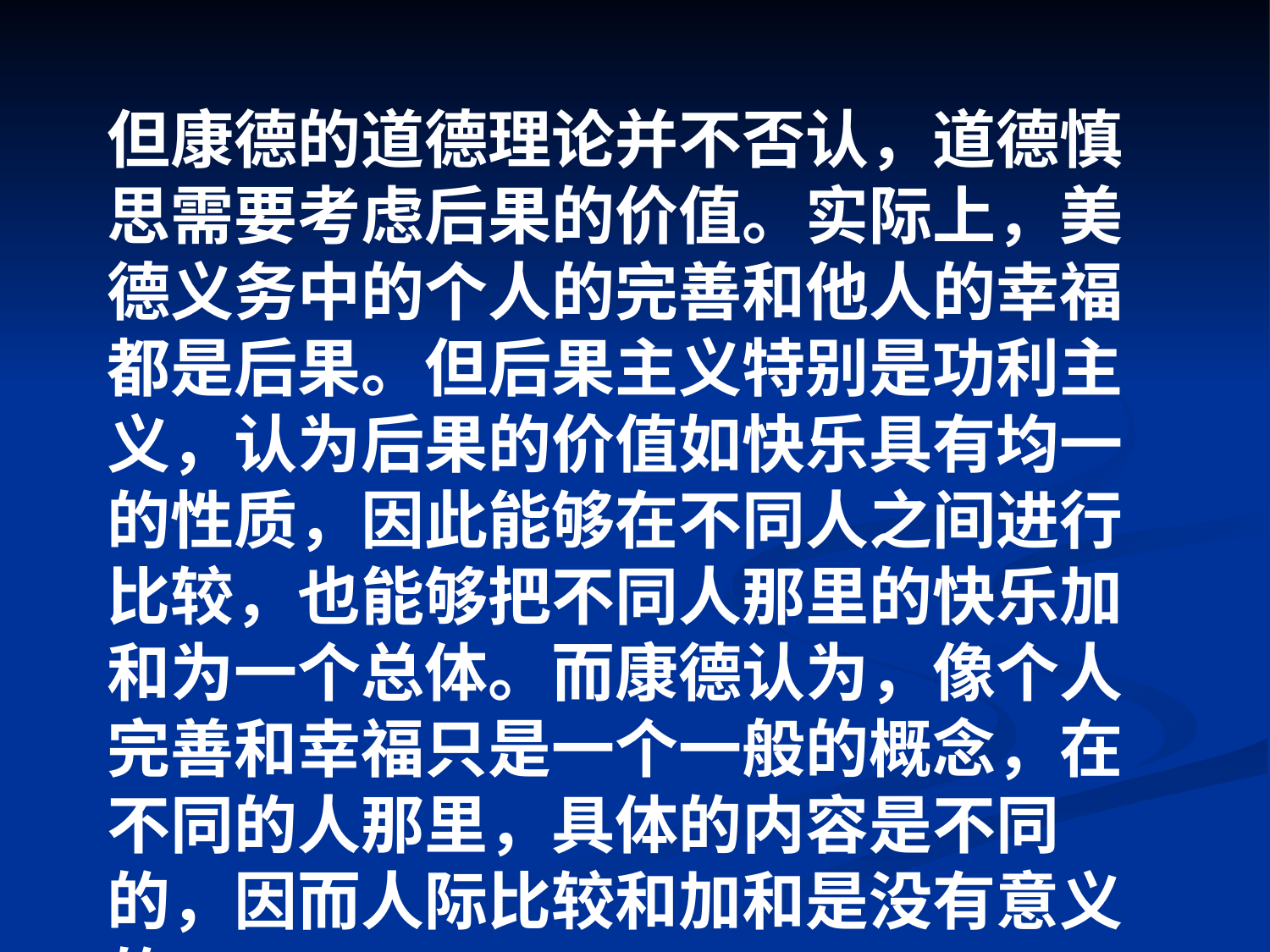

但康德的道德理论并不否认，道德慎思需要考虑后果的价值。实际上，美德义务中的个人的完善和他人的幸福都是后果。但后果主义特别是功利主义，认为后果的价值如快乐具有均一的性质，因此能够在不同人之间进行比较，也能够把不同人那里的快乐加和为一个总体。而康德认为，像个人完善和幸福只是一个一般的概念，在不同的人那里，具体的内容是不同的，因而人际比较和加和是没有意义的。